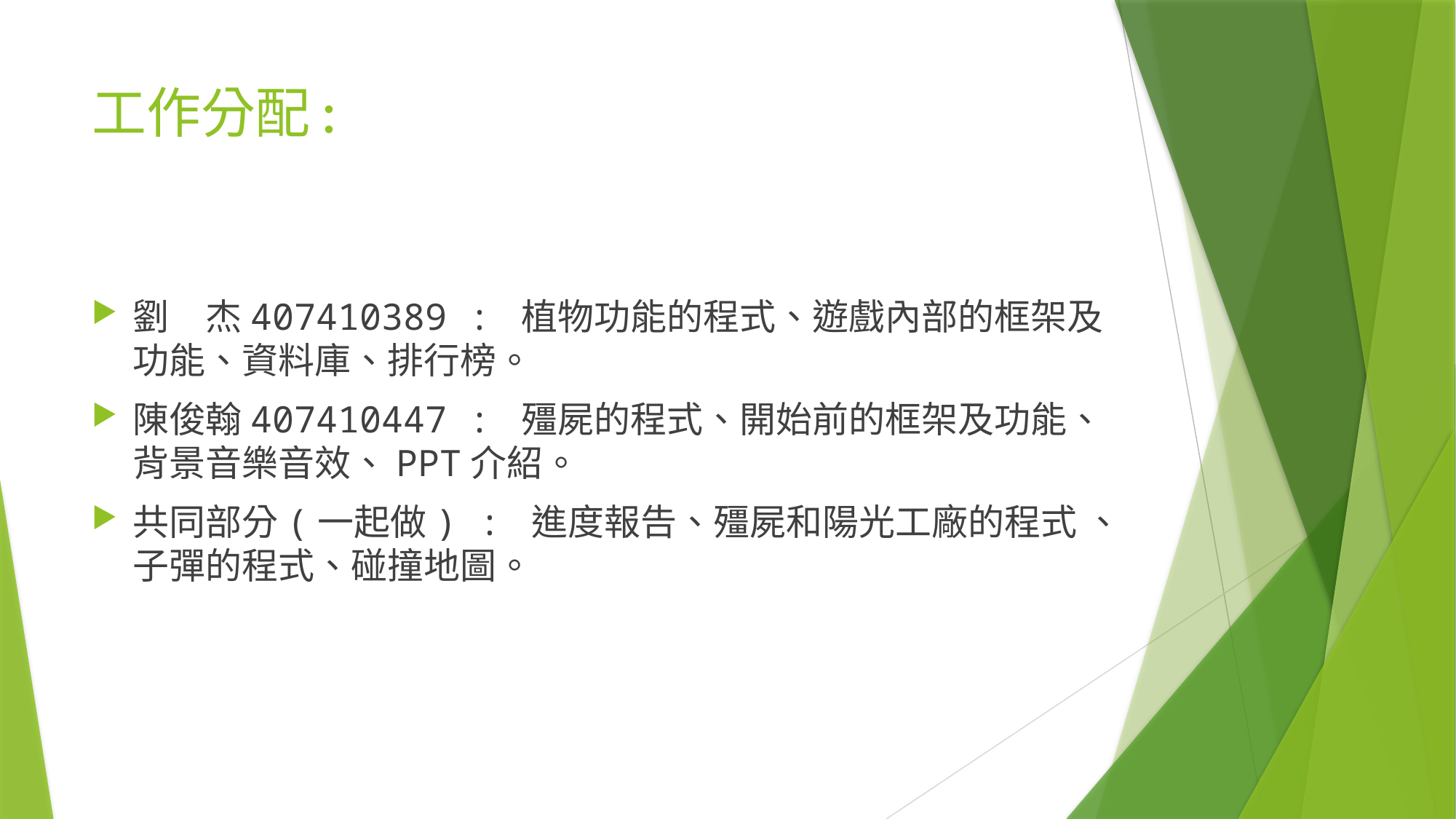

# 工作分配:

劉　杰407410389 : 植物功能的程式、遊戲內部的框架及功能、資料庫、排行榜。
陳俊翰407410447 : 殭屍的程式、開始前的框架及功能、背景音樂音效、PPT介紹。
共同部分(一起做) : 進度報告、殭屍和陽光工廠的程式 、子彈的程式、碰撞地圖。